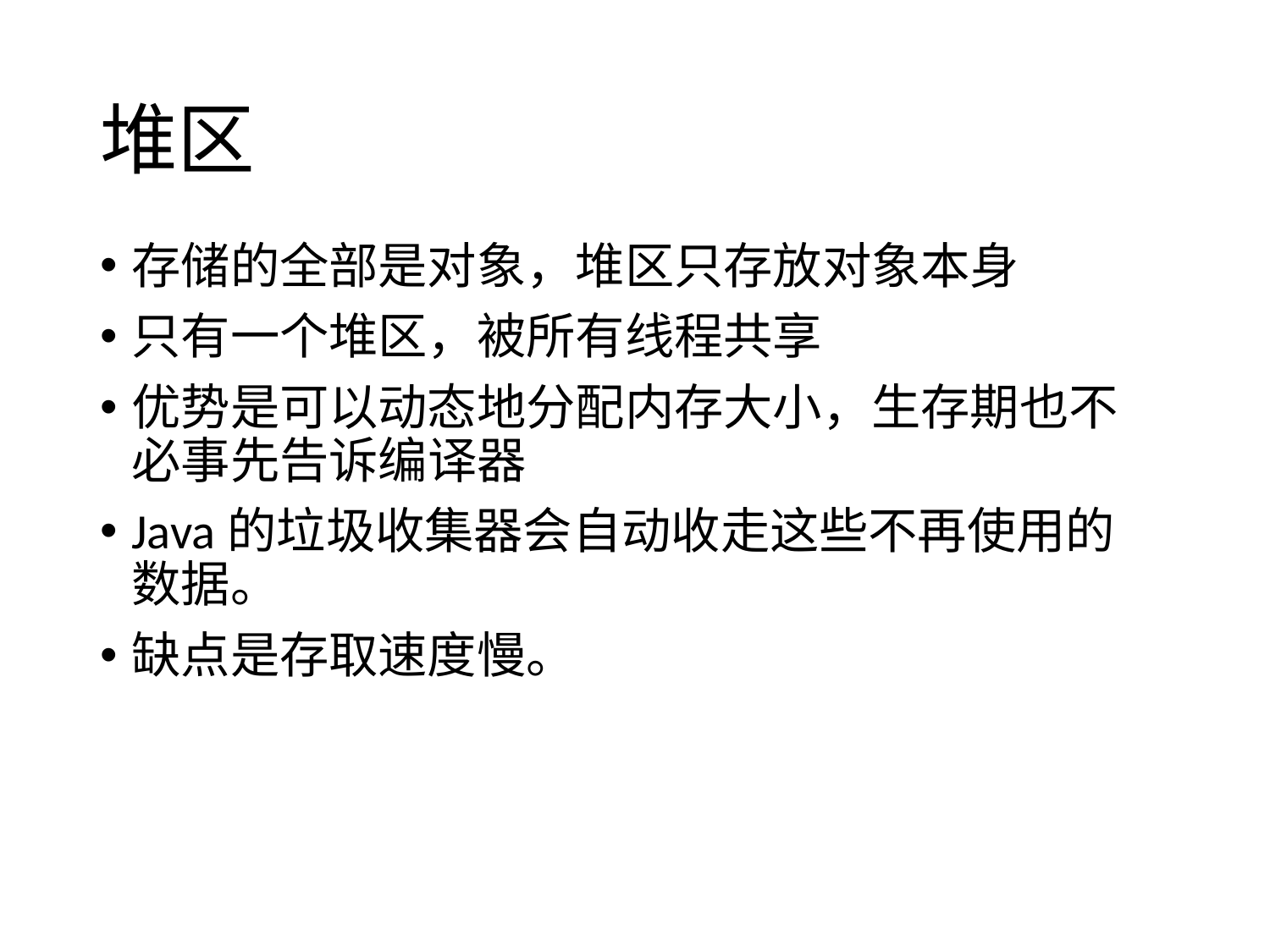

# 堆区
存储的全部是对象，堆区只存放对象本身
只有一个堆区，被所有线程共享
优势是可以动态地分配内存大小，生存期也不必事先告诉编译器
Java的垃圾收集器会自动收走这些不再使用的数据。
缺点是存取速度慢。